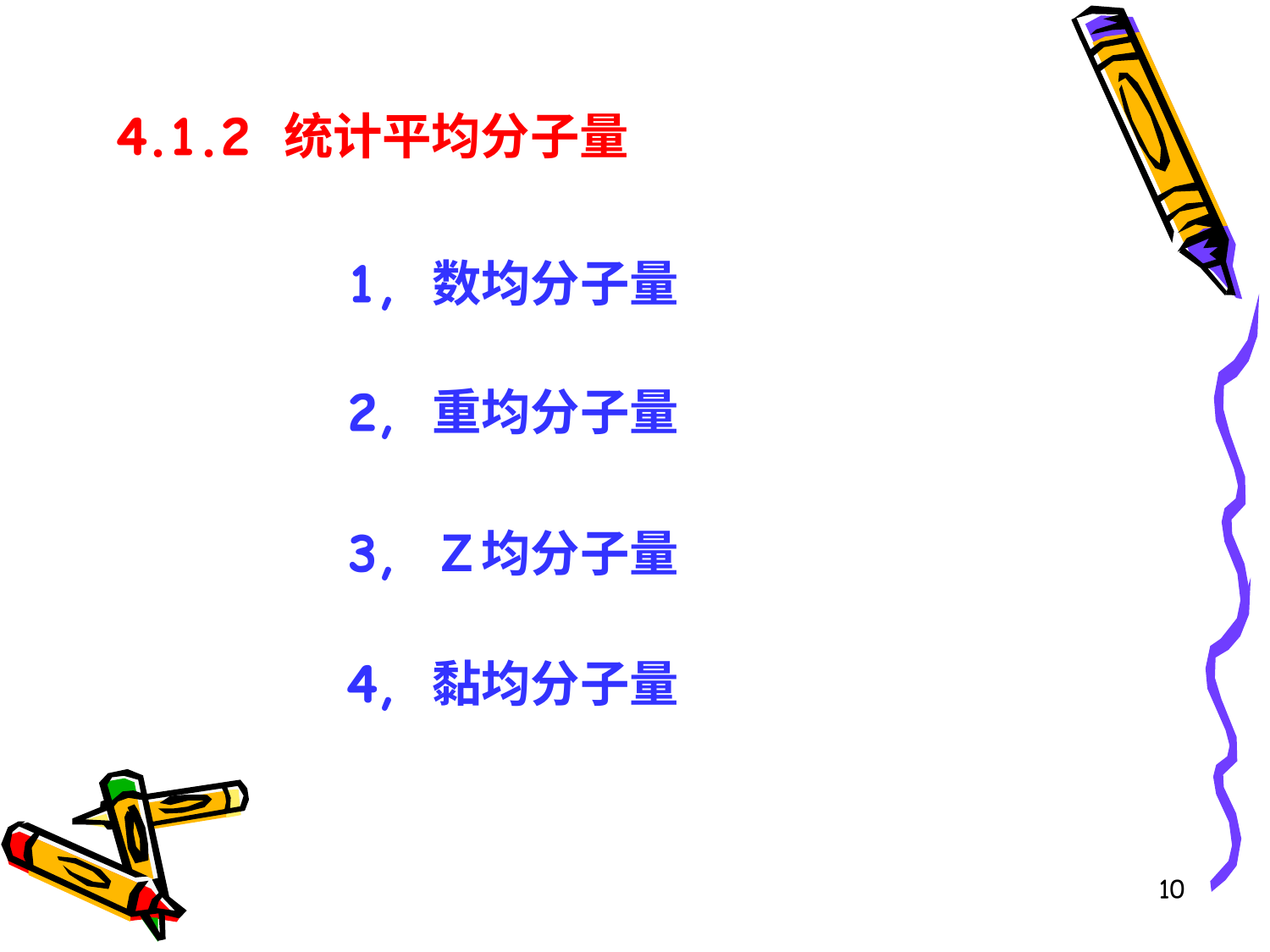

4.1.2 统计平均分子量
1, 数均分子量
2, 重均分子量
3, Ｚ均分子量
4, 黏均分子量
10